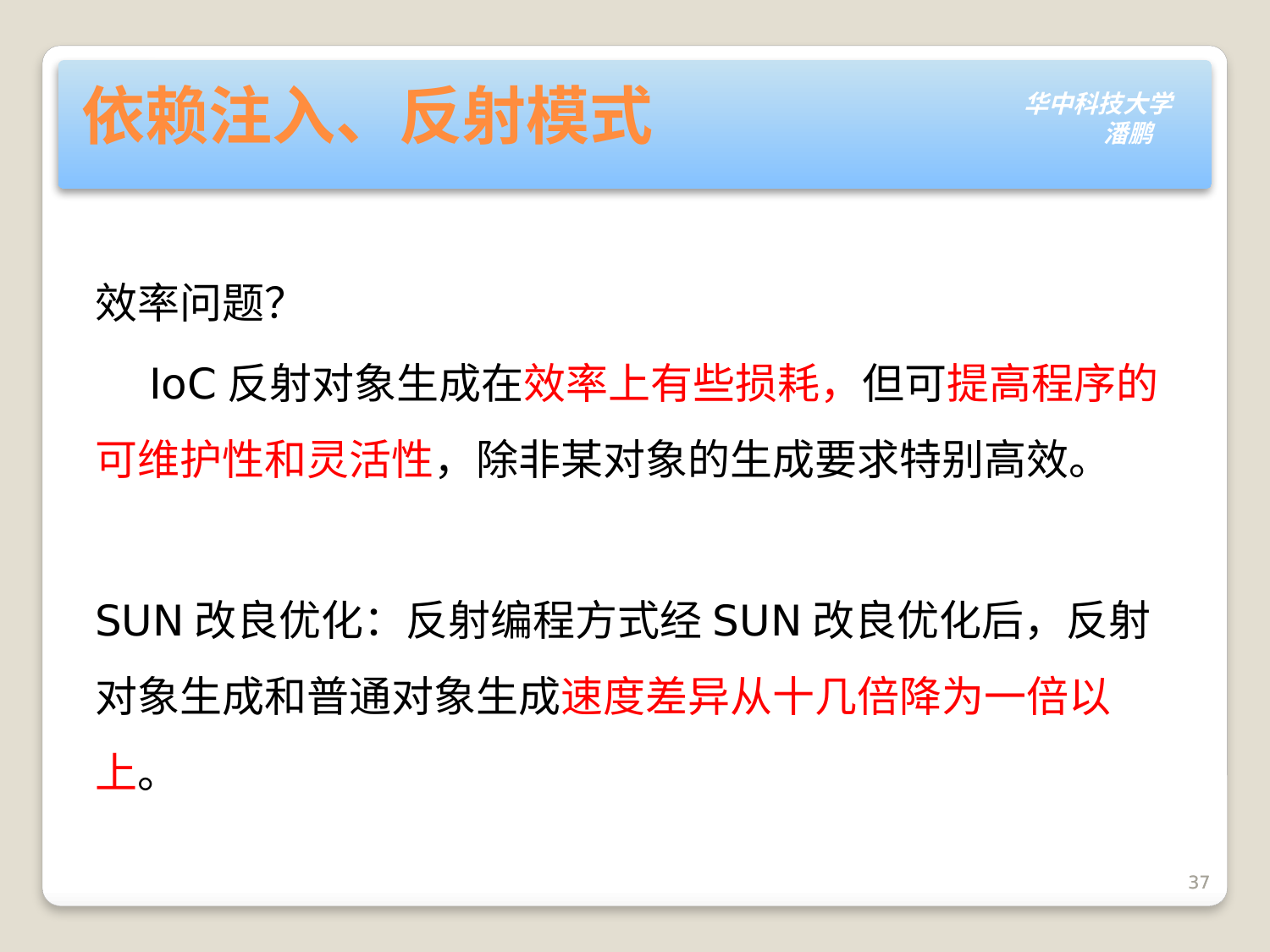

# 依赖注入、反射模式
效率问题？
    IoC反射对象生成在效率上有些损耗，但可提高程序的可维护性和灵活性，除非某对象的生成要求特别高效。

SUN改良优化：反射编程方式经SUN改良优化后，反射对象生成和普通对象生成速度差异从十几倍降为一倍以上。
37
37